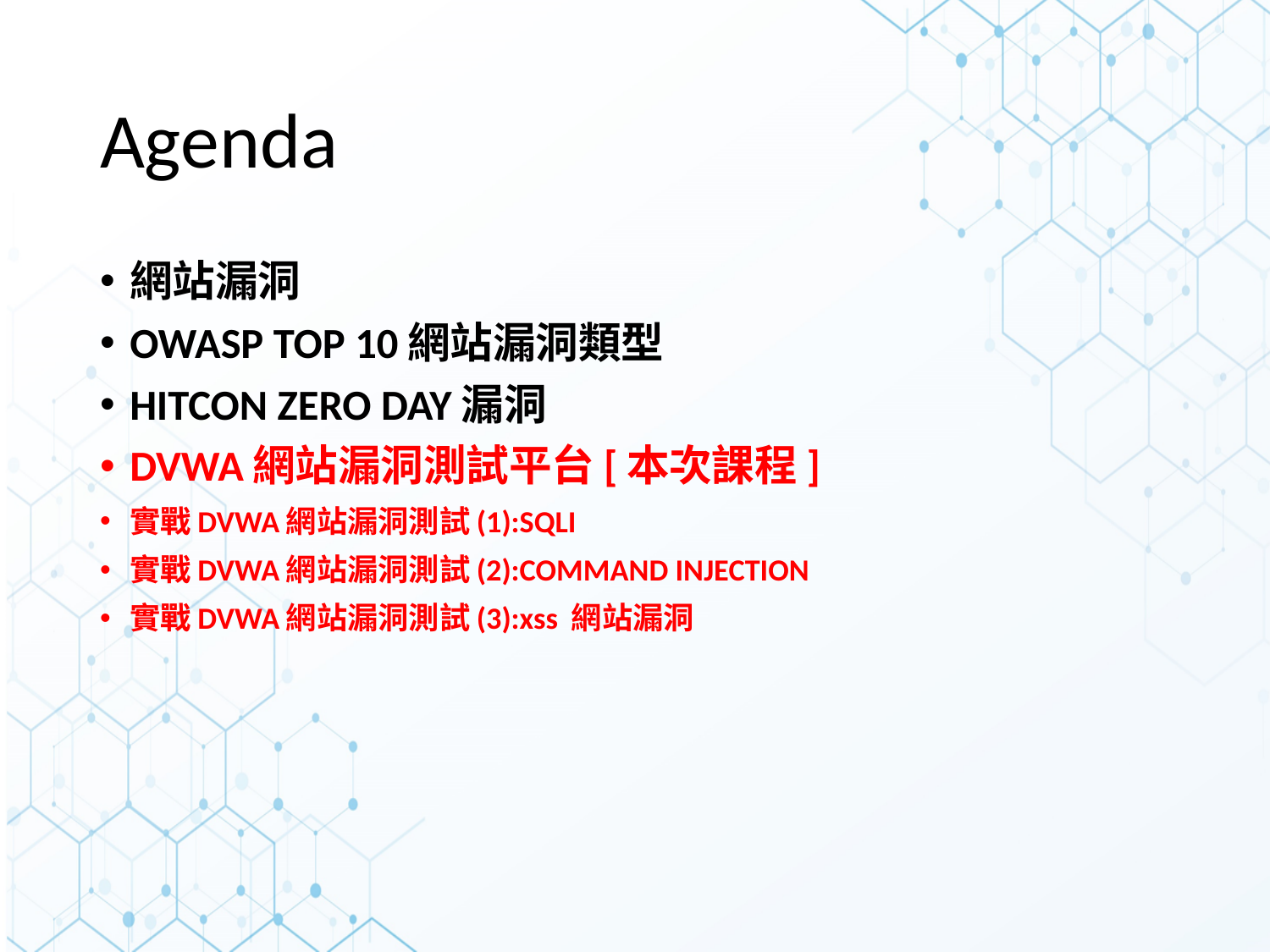

# Agenda
網站漏洞
OWASP TOP 10網站漏洞類型
HITCON ZERO DAY漏洞
DVWA網站漏洞測試平台[本次課程]
實戰DVWA網站漏洞測試(1):SQLI
實戰DVWA網站漏洞測試(2):COMMAND INJECTION
實戰DVWA網站漏洞測試(3):xss 網站漏洞